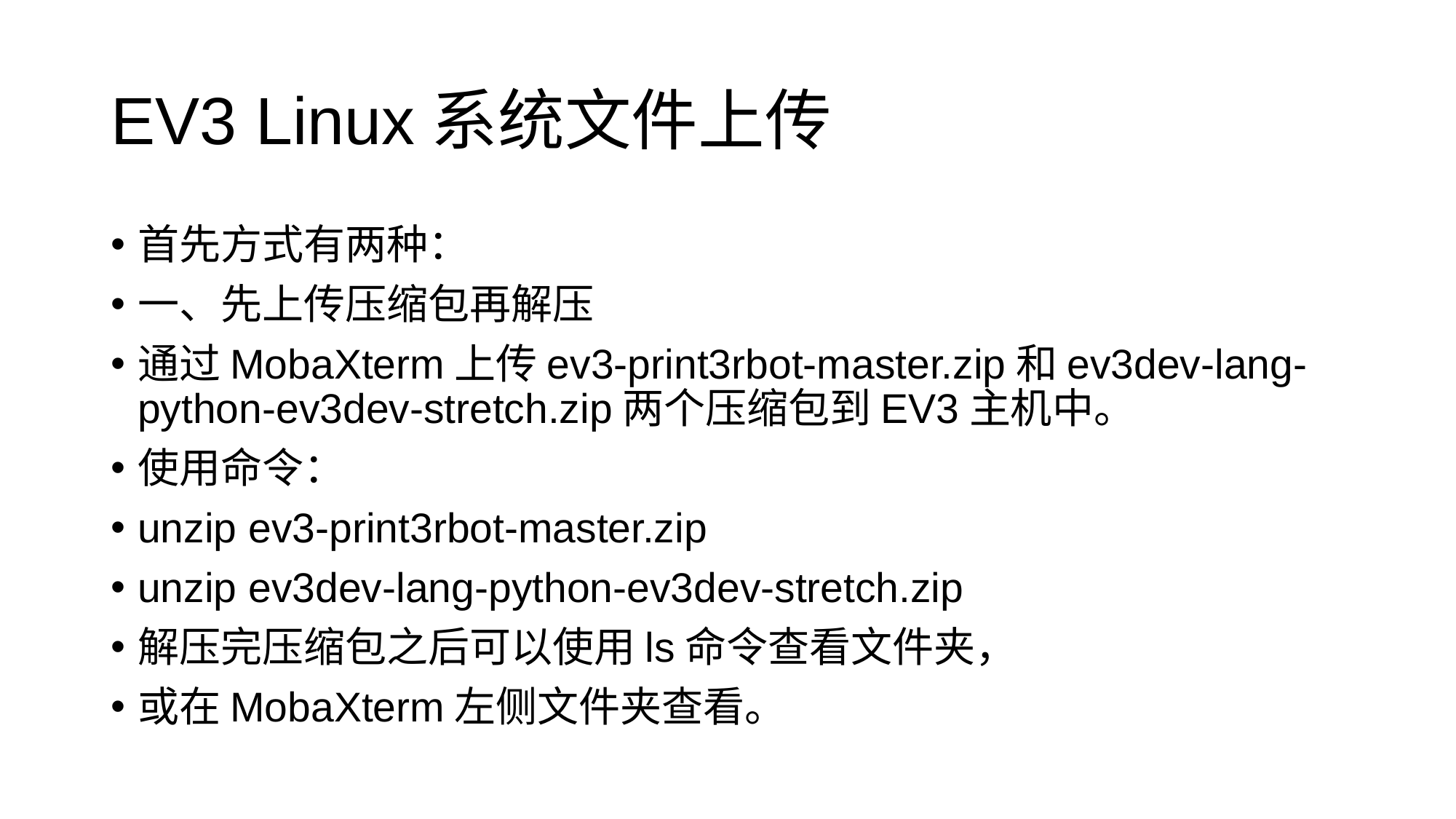

# EV3 Linux系统文件上传
首先方式有两种：
一、先上传压缩包再解压
通过MobaXterm上传ev3-print3rbot-master.zip和ev3dev-lang-python-ev3dev-stretch.zip两个压缩包到EV3主机中。
使用命令：
unzip ev3-print3rbot-master.zip
unzip ev3dev-lang-python-ev3dev-stretch.zip
解压完压缩包之后可以使用ls命令查看文件夹，
或在MobaXterm左侧文件夹查看。